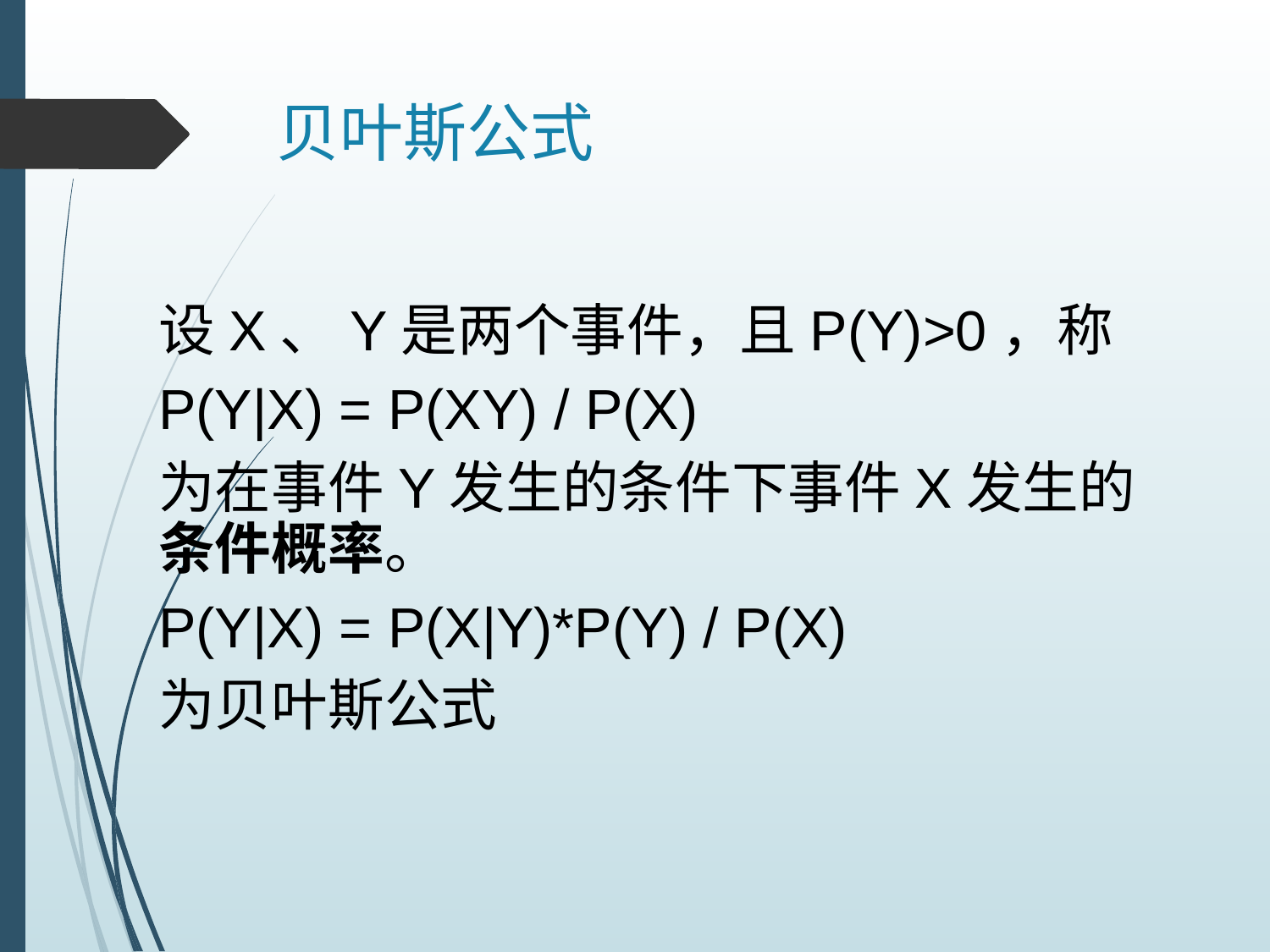

# 贝叶斯公式
设X、Y是两个事件，且P(Y)>0，称
P(Y|X) = P(XY) / P(X)
为在事件Y发生的条件下事件X发生的条件概率。
P(Y|X) = P(X|Y)*P(Y) / P(X)
为贝叶斯公式